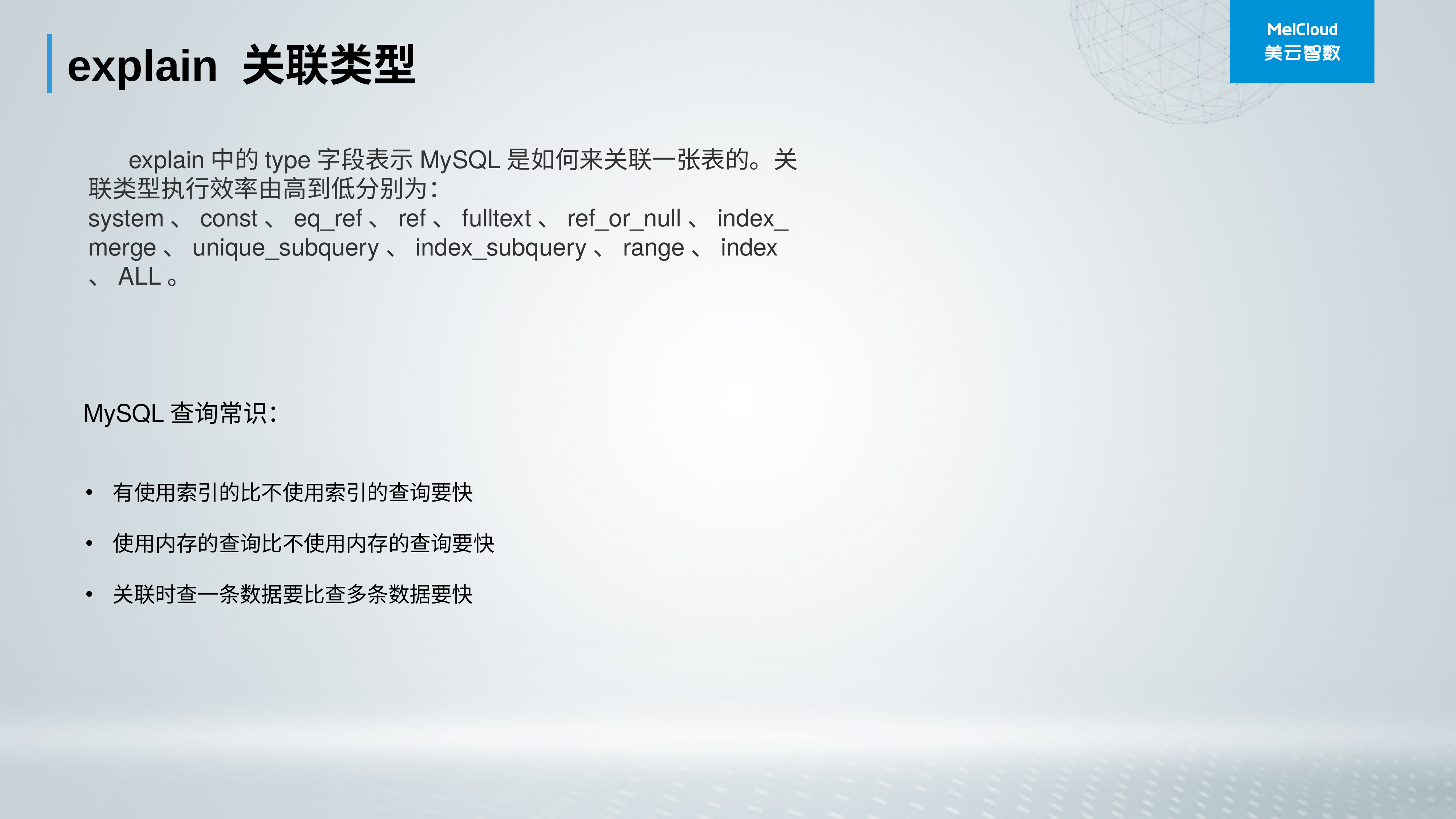

explain 关联类型

      explain中的type字段表示MySQL是如何来关联一张表的。关联类型执行效率由高到低分别为：system、const、eq_ref、ref、fulltext、ref_or_null、index_merge、unique_subquery、index_subquery、range、index、ALL。
MySQL查询常识：
有使用索引的比不使用索引的查询要快

使用内存的查询比不使用内存的查询要快

关联时查一条数据要比查多条数据要快